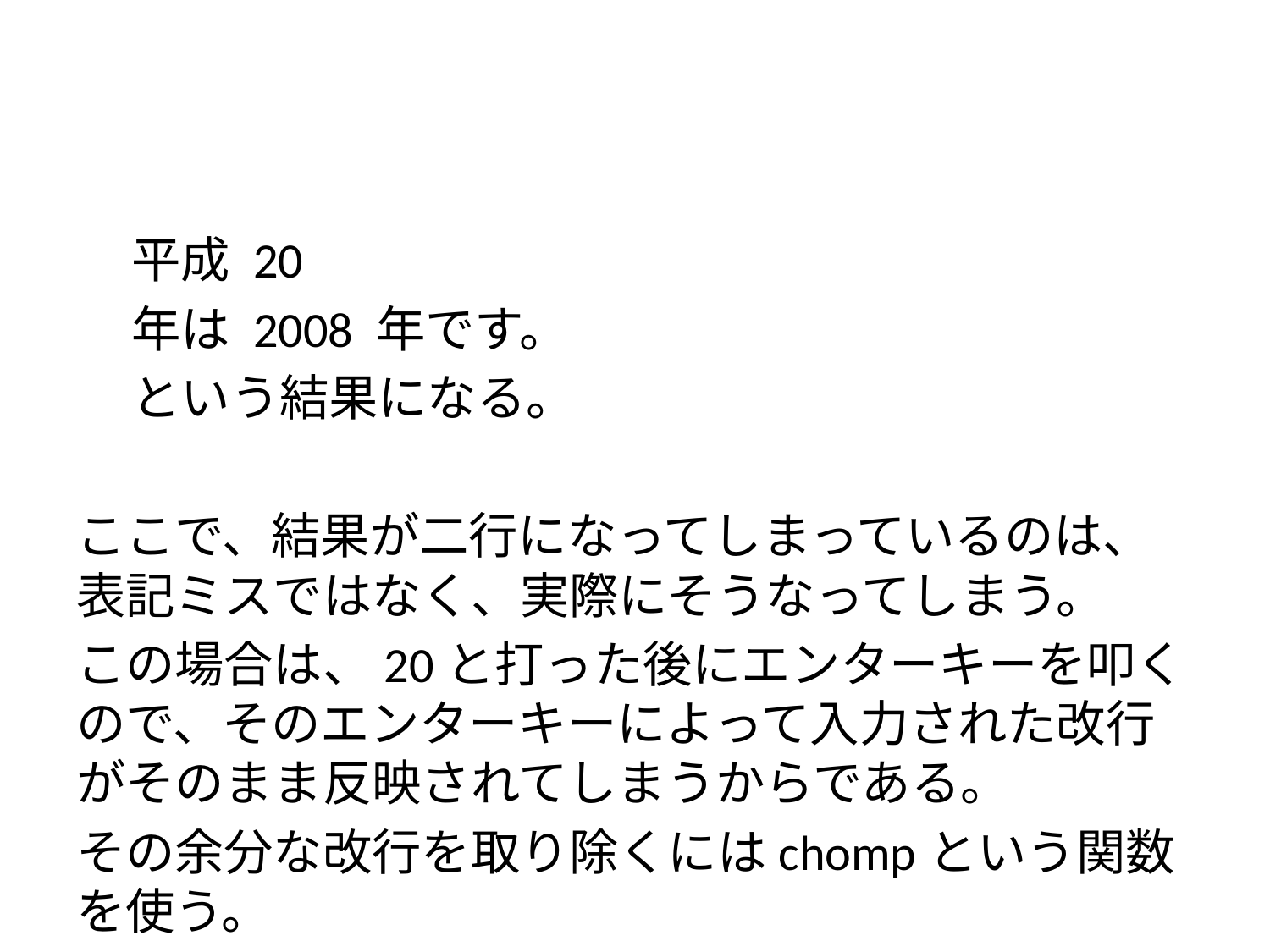

#
平成 20
年は 2008 年です。
という結果になる。

ここで、結果が二行になってしまっているのは、表記ミスではなく、実際にそうなってしまう。
この場合は、20と打った後にエンターキーを叩くので、そのエンターキーによって入力された改行がそのまま反映されてしまうからである。
その余分な改行を取り除くにはchompという関数を使う。